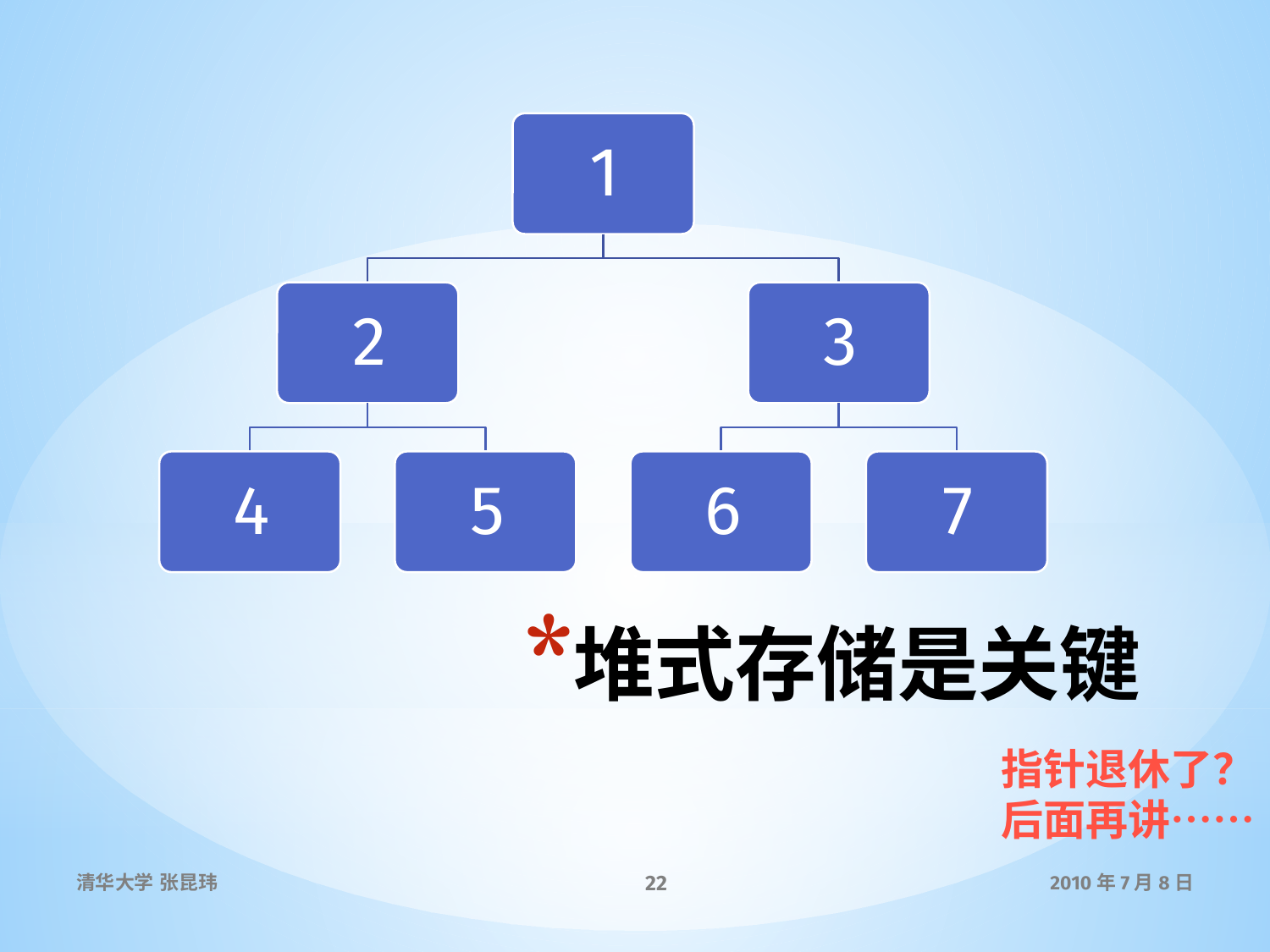

1
2
4
5
3
6
7
# 堆式存储是关键
指针退休了？
后面再讲……
清华大学 张昆玮
22
2010年7月8日